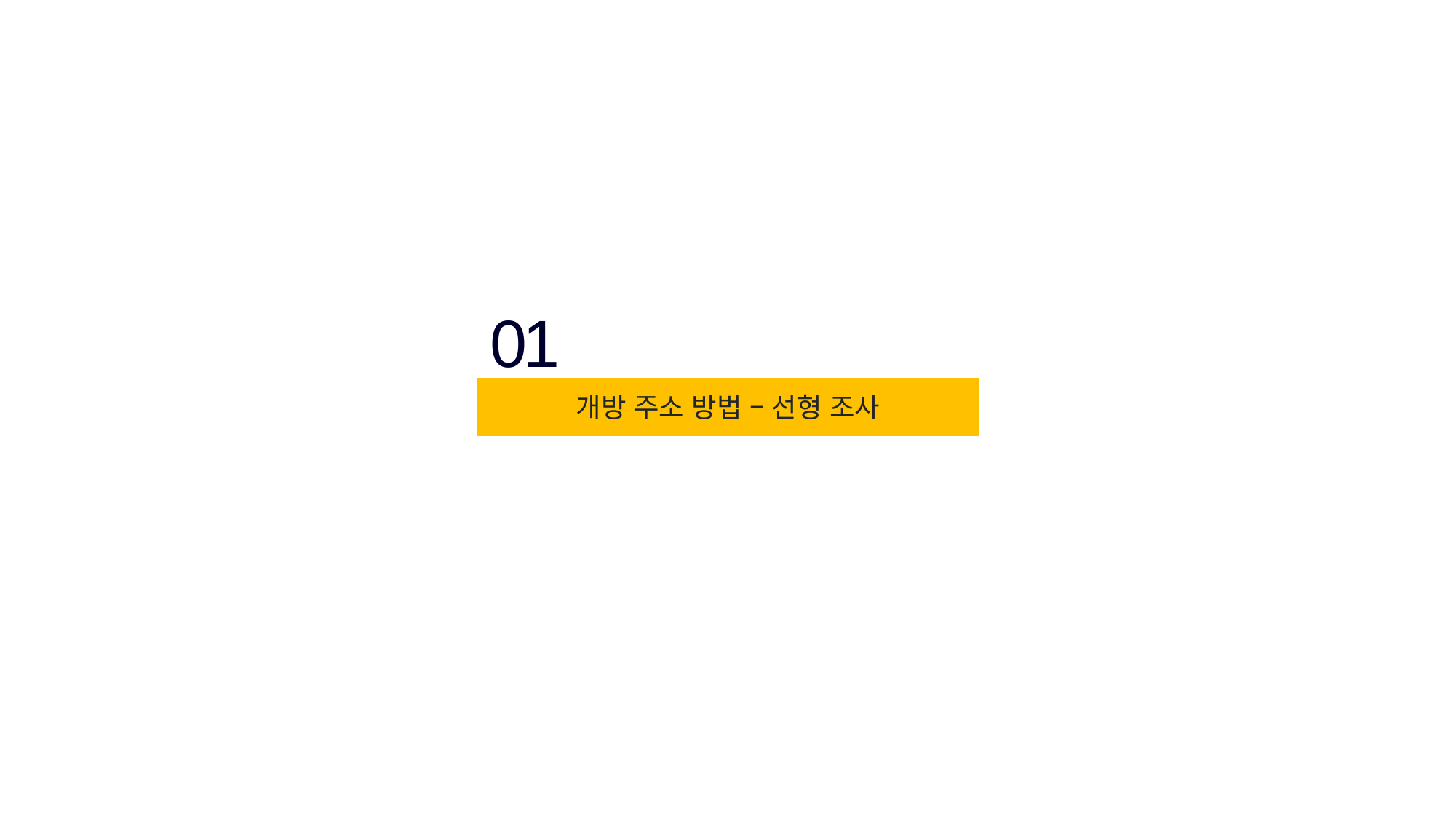

01
개방 주소 방법 – 선형 조사